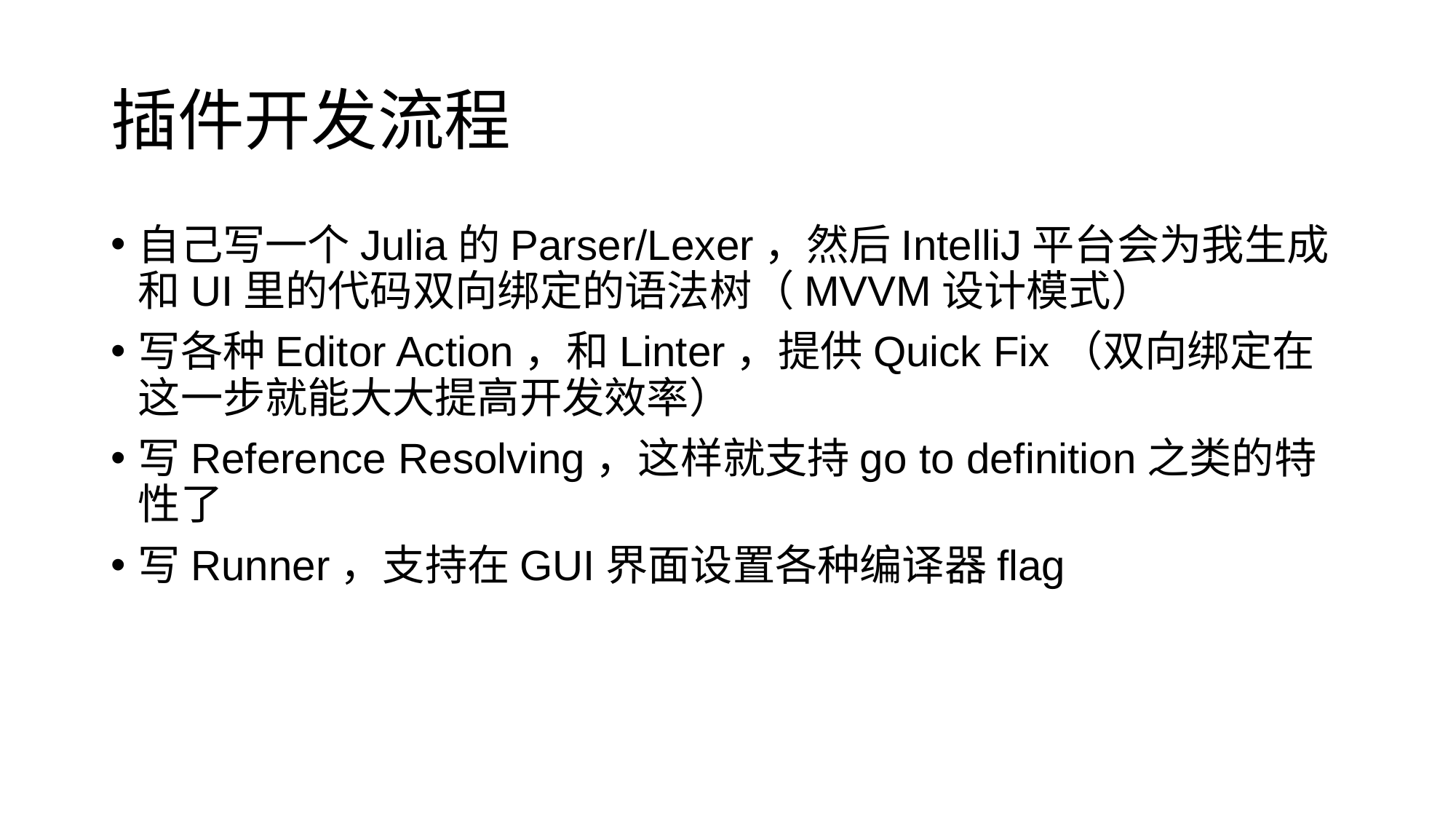

# 插件开发流程
自己写一个Julia的Parser/Lexer，然后IntelliJ平台会为我生成和UI里的代码双向绑定的语法树（MVVM设计模式）
写各种Editor Action，和Linter，提供Quick Fix（双向绑定在这一步就能大大提高开发效率）
写Reference Resolving，这样就支持go to definition之类的特性了
写Runner，支持在GUI界面设置各种编译器flag